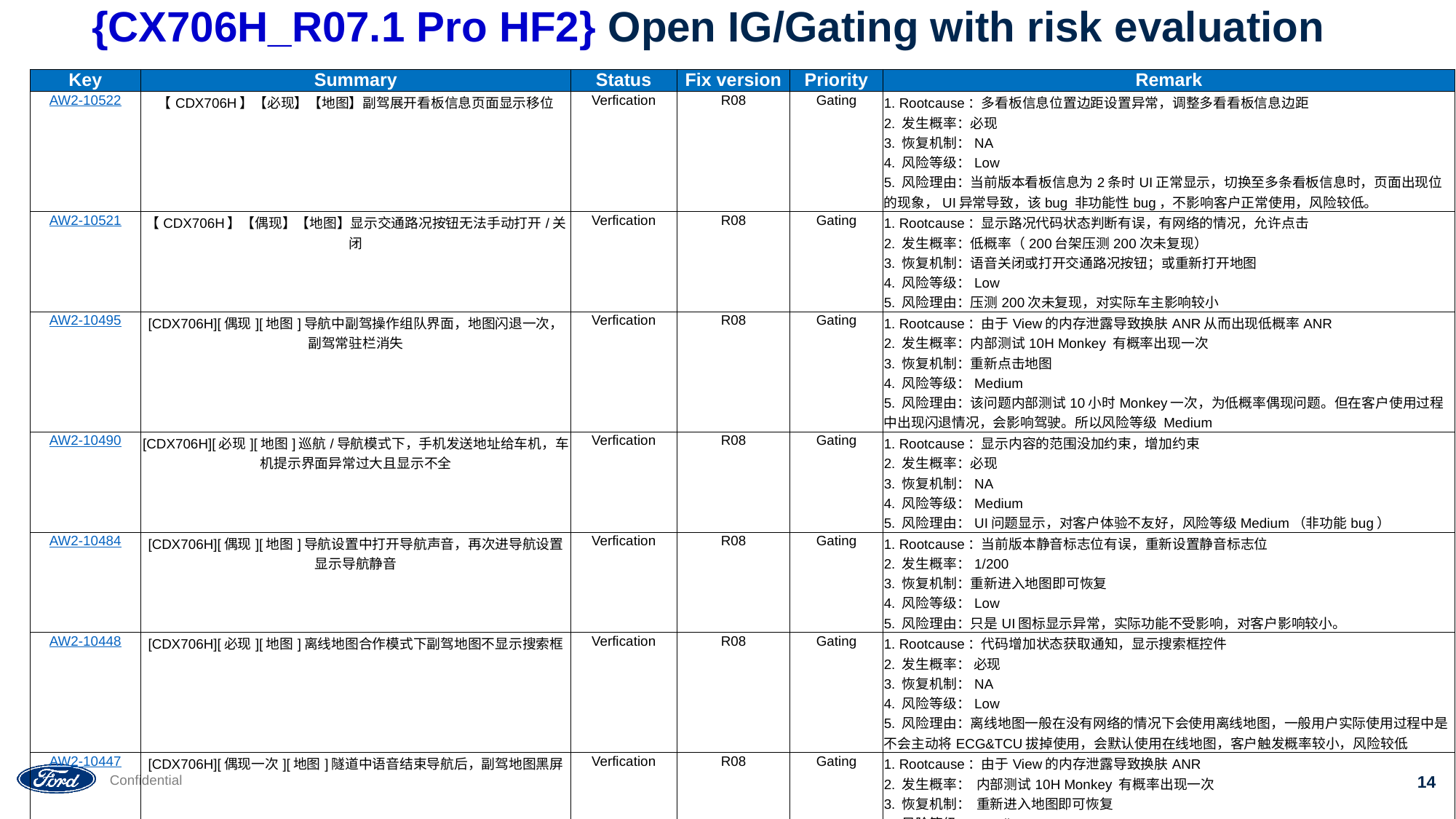

# {CX706H_R07.1 Pro HF2} Open IG/Gating with risk evaluation
| Key | Summary | Status | Fix version | Priority | Remark |
| --- | --- | --- | --- | --- | --- |
| AW2-10522 | 【CDX706H】【必现】【地图】副驾展开看板信息页面显示移位 | Verfication | R08 | Gating | 1. Rootcause：多看板信息位置边距设置异常，调整多看看板信息边距 2. 发生概率：必现 3. 恢复机制：NA 4. 风险等级：Low 5. 风险理由：当前版本看板信息为2条时UI正常显示，切换至多条看板信息时，页面出现位的现象，UI异常导致，该bug 非功能性bug，不影响客户正常使用，风险较低。 |
| AW2-10521 | 【CDX706H】【偶现】【地图】显示交通路况按钮无法手动打开/关闭 | Verfication | R08 | Gating | 1. Rootcause：显示路况代码状态判断有误，有网络的情况，允许点击 2. 发生概率：低概率（200台架压测200次未复现） 3. 恢复机制：语音关闭或打开交通路况按钮；或重新打开地图 4. 风险等级：Low 5. 风险理由：压测200次未复现，对实际车主影响较小 |
| AW2-10495 | [CDX706H][偶现][地图]导航中副驾操作组队界面，地图闪退一次，副驾常驻栏消失 | Verfication | R08 | Gating | 1. Rootcause：由于View的内存泄露导致换肤ANR从而出现低概率ANR 2. 发生概率：内部测试10H Monkey 有概率出现一次 3. 恢复机制：重新点击地图 4. 风险等级：Medium 5. 风险理由：该问题内部测试10小时Monkey一次，为低概率偶现问题。但在客户使用过程中出现闪退情况，会影响驾驶。所以风险等级 Medium |
| AW2-10490 | [CDX706H][必现][地图]巡航/导航模式下，手机发送地址给车机，车机提示界面异常过大且显示不全 | Verfication | R08 | Gating | 1. Rootcause：显示内容的范围没加约束，增加约束 2. 发生概率：必现 3. 恢复机制：NA 4. 风险等级：Medium 5. 风险理由：UI问题显示，对客户体验不友好，风险等级Medium（非功能bug） |
| AW2-10484 | [CDX706H][偶现][地图]导航设置中打开导航声音，再次进导航设置显示导航静音 | Verfication | R08 | Gating | 1. Rootcause：当前版本静音标志位有误，重新设置静音标志位 2. 发生概率：1/200 3. 恢复机制：重新进入地图即可恢复 4. 风险等级：Low 5. 风险理由：只是UI图标显示异常，实际功能不受影响，对客户影响较小。 |
| AW2-10448 | [CDX706H][必现][地图]离线地图合作模式下副驾地图不显示搜索框 | Verfication | R08 | Gating | 1. Rootcause：代码增加状态获取通知，显示搜索框控件 2. 发生概率： 必现 3. 恢复机制：NA 4. 风险等级：Low 5. 风险理由：离线地图一般在没有网络的情况下会使用离线地图，一般用户实际使用过程中是不会主动将ECG&TCU拔掉使用，会默认使用在线地图，客户触发概率较小，风险较低 |
| AW2-10447 | [CDX706H][偶现一次][地图]隧道中语音结束导航后，副驾地图黑屏 | Verfication | R08 | Gating | 1. Rootcause：由于View的内存泄露导致换肤ANR 2. 发生概率： 内部测试10H Monkey 有概率出现一次 3. 恢复机制： 重新进入地图即可恢复 4. 风险等级： Medium 5. 风险理由： 虽然触发概率极低，但出出现需要重启地图，操作繁琐。对客户体验不太友好，风险评估Medium |